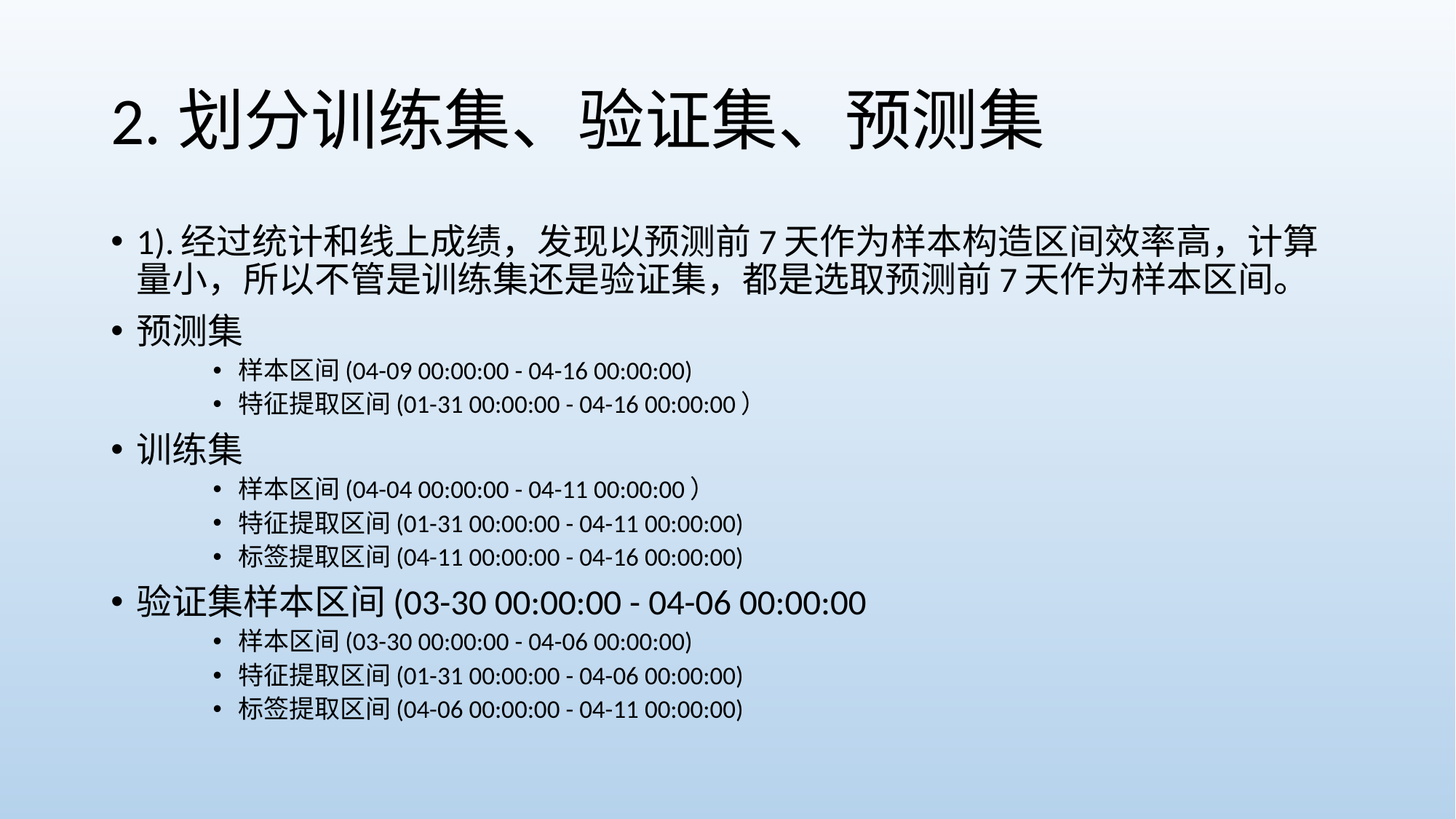

# 2.划分训练集、验证集、预测集
1).经过统计和线上成绩，发现以预测前7天作为样本构造区间效率高，计算量小，所以不管是训练集还是验证集，都是选取预测前7天作为样本区间。
预测集
样本区间(04-09 00:00:00 - 04-16 00:00:00)
特征提取区间(01-31 00:00:00 - 04-16 00:00:00）
训练集
样本区间(04-04 00:00:00 - 04-11 00:00:00）
特征提取区间(01-31 00:00:00 - 04-11 00:00:00)
标签提取区间(04-11 00:00:00 - 04-16 00:00:00)
验证集样本区间(03-30 00:00:00 - 04-06 00:00:00
样本区间(03-30 00:00:00 - 04-06 00:00:00)
特征提取区间(01-31 00:00:00 - 04-06 00:00:00)
标签提取区间(04-06 00:00:00 - 04-11 00:00:00)